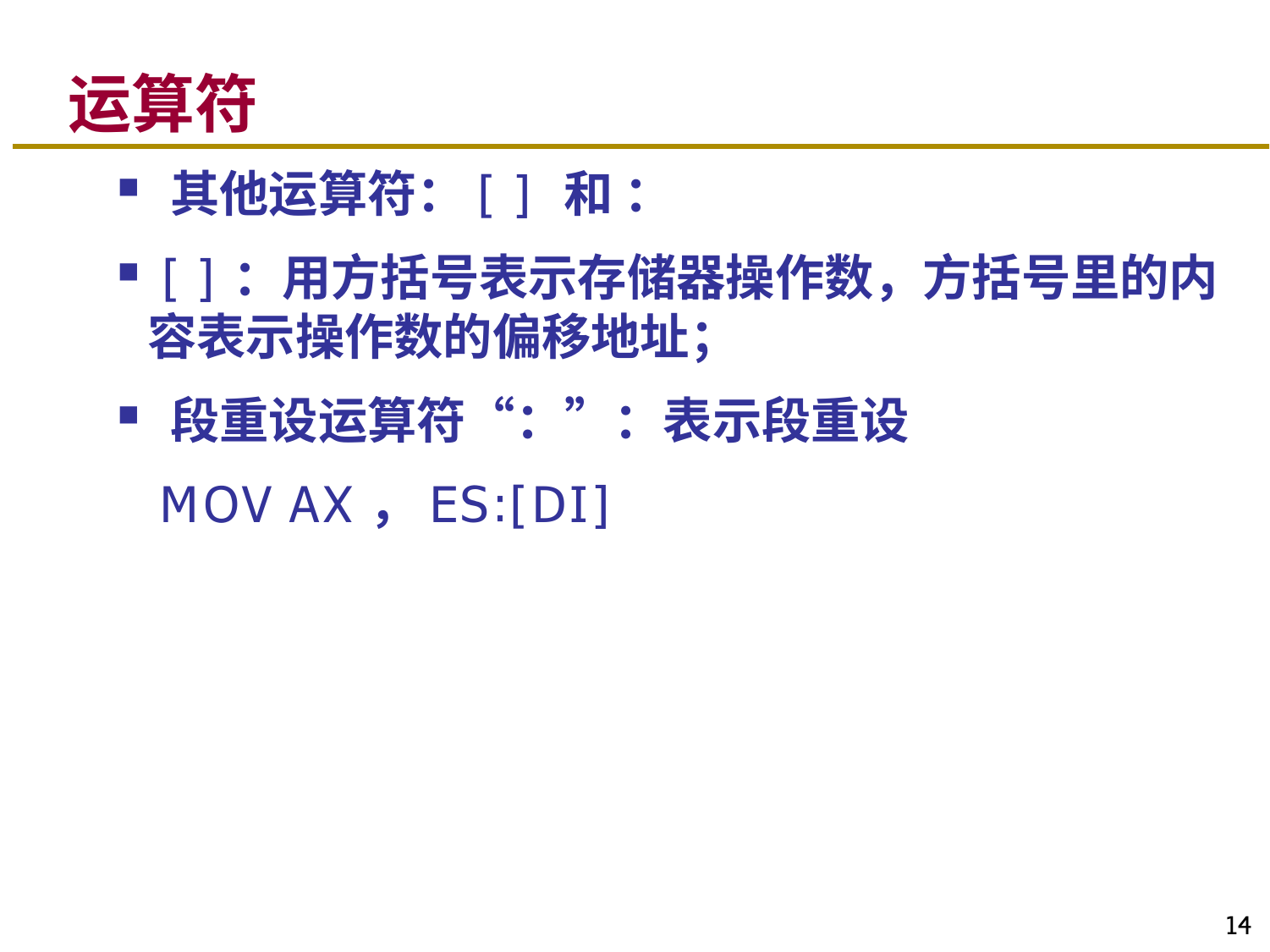

# 运算符
 其他运算符：[ ] 和 ：
 [ ]：用方括号表示存储器操作数，方括号里的内容表示操作数的偏移地址；
 段重设运算符“：”：表示段重设
   MOV AX，ES:[DI]

14